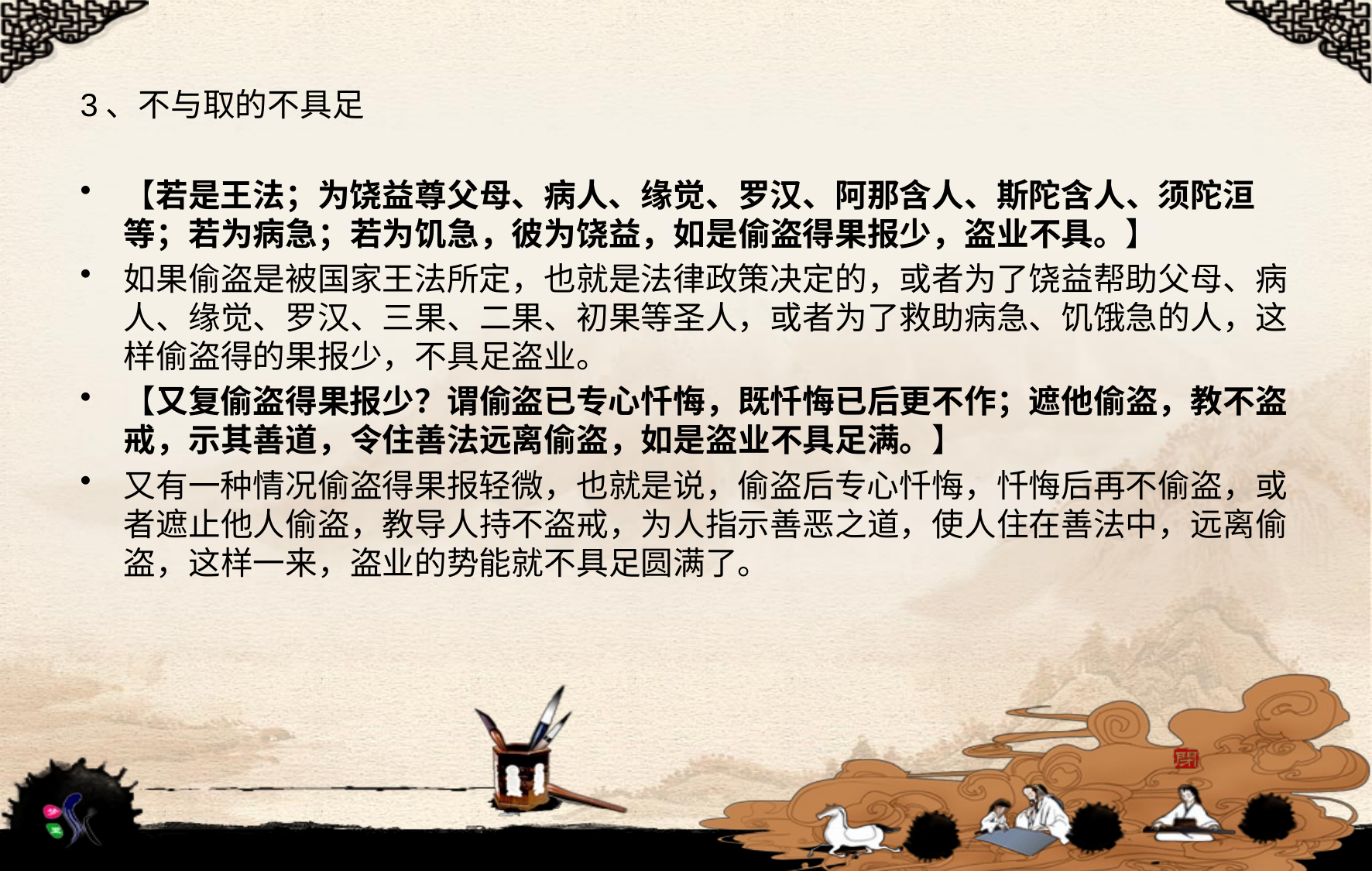

3、不与取的不具足

【若是王法；为饶益尊父母、病人、缘觉、罗汉、阿那含人、斯陀含人、须陀洹等；若为病急；若为饥急，彼为饶益，如是偷盗得果报少，盗业不具。】
如果偷盗是被国家王法所定，也就是法律政策决定的，或者为了饶益帮助父母、病人、缘觉、罗汉、三果、二果、初果等圣人，或者为了救助病急、饥饿急的人，这样偷盗得的果报少，不具足盗业。
【又复偷盗得果报少？谓偷盗已专心忏悔，既忏悔已后更不作；遮他偷盗，教不盗戒，示其善道，令住善法远离偷盗，如是盗业不具足满。】
又有一种情况偷盗得果报轻微，也就是说，偷盗后专心忏悔，忏悔后再不偷盗，或者遮止他人偷盗，教导人持不盗戒，为人指示善恶之道，使人住在善法中，远离偷盗，这样一来，盗业的势能就不具足圆满了。

#